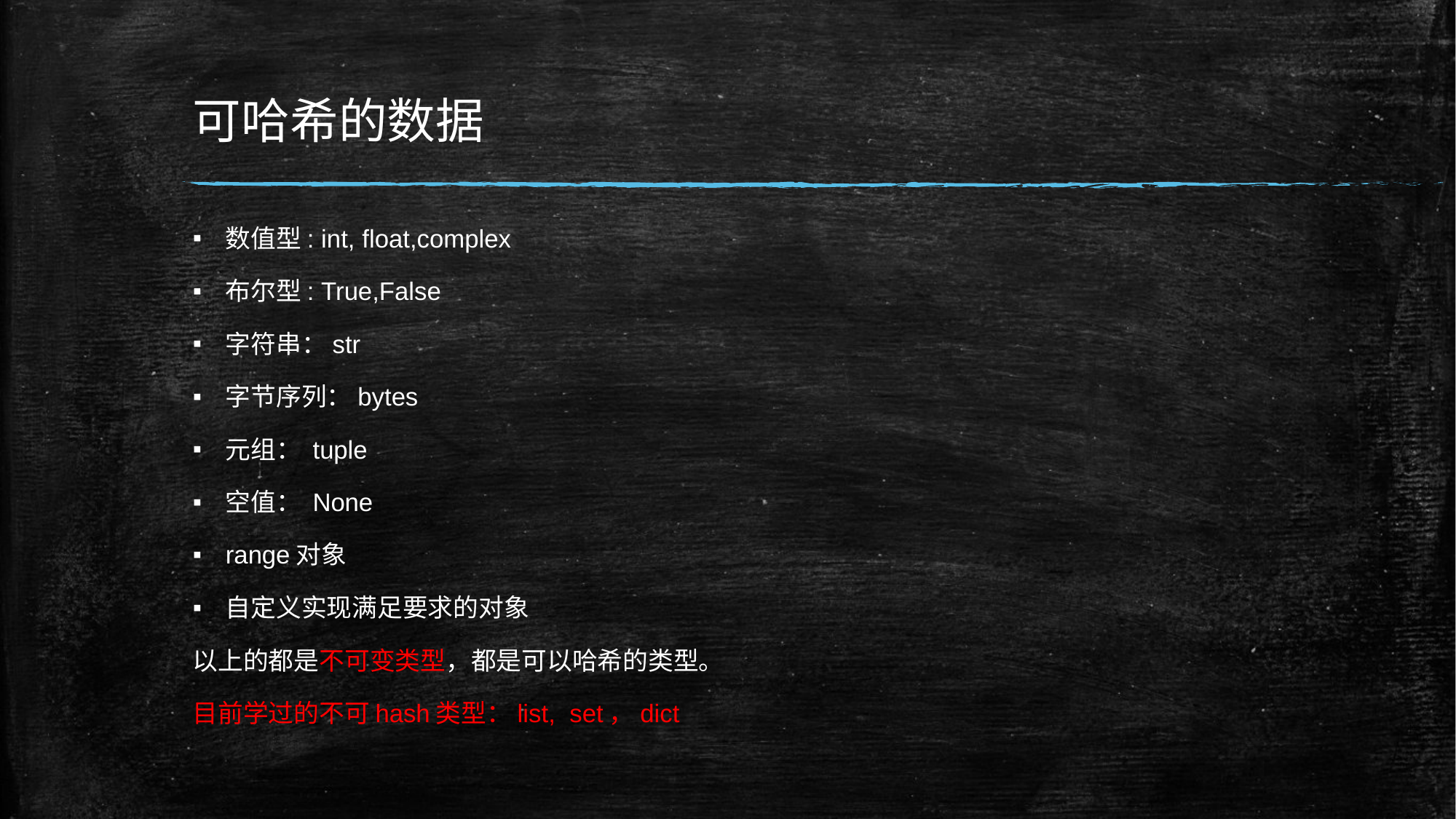

# 可哈希的数据
数值型: int, float,complex
布尔型: True,False
字符串：str
字节序列：bytes
元组： tuple
空值： None
range对象
自定义实现满足要求的对象
以上的都是不可变类型，都是可以哈希的类型。
目前学过的不可hash类型：list,  set，dict